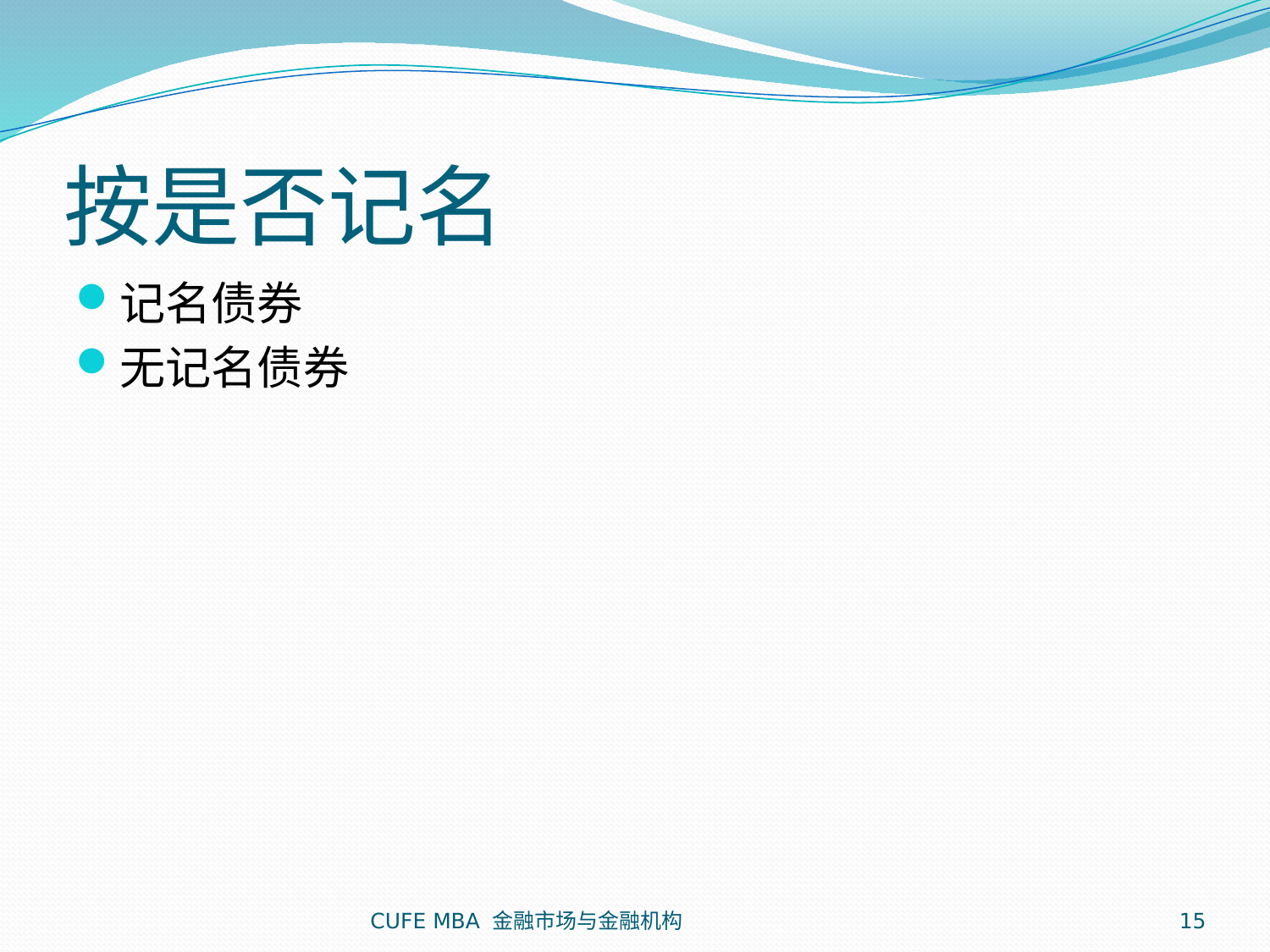

# 按是否记名
记名债券
无记名债券
CUFE MBA 金融市场与金融机构
15